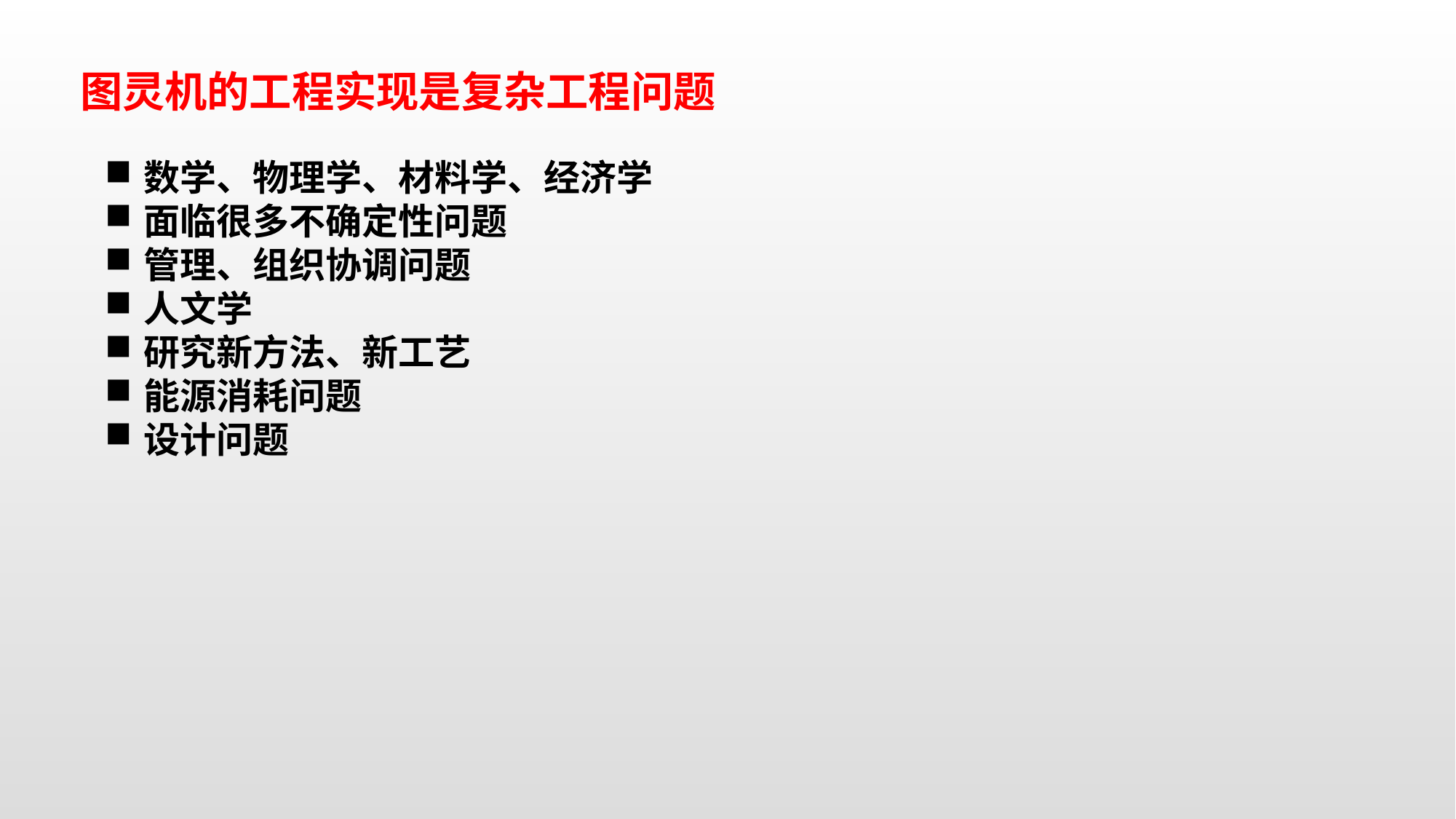

数学、物理学、材料学、经济学
面临很多不确定性问题
管理、组织协调问题
人文学
研究新方法、新工艺
能源消耗问题
设计问题

# 图灵机的工程实现是复杂工程问题